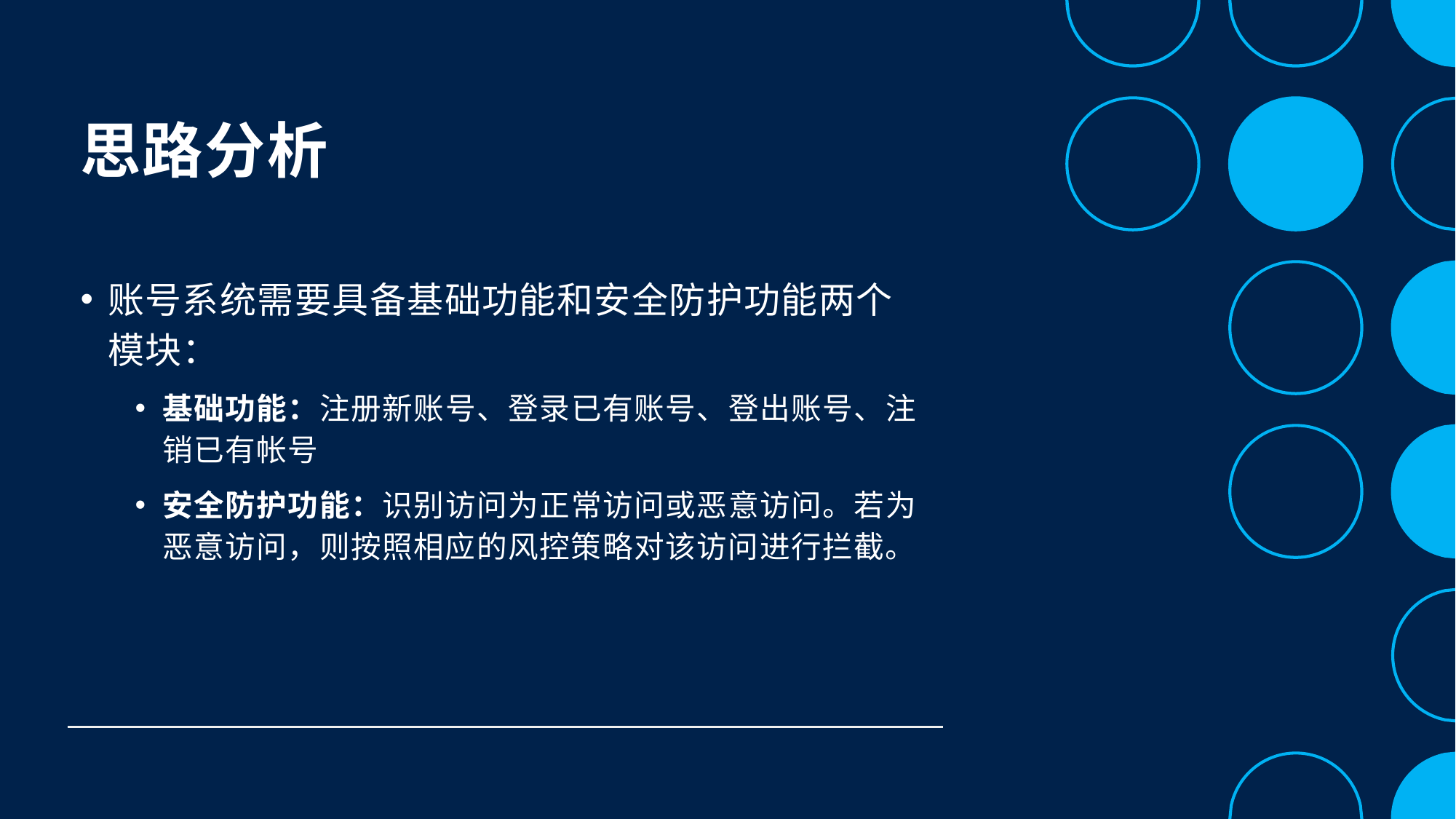

# 思路分析
账号系统需要具备基础功能和安全防护功能两个模块：
基础功能：注册新账号、登录已有账号、登出账号、注销已有帐号
安全防护功能：识别访问为正常访问或恶意访问。若为恶意访问，则按照相应的风控策略对该访问进行拦截。